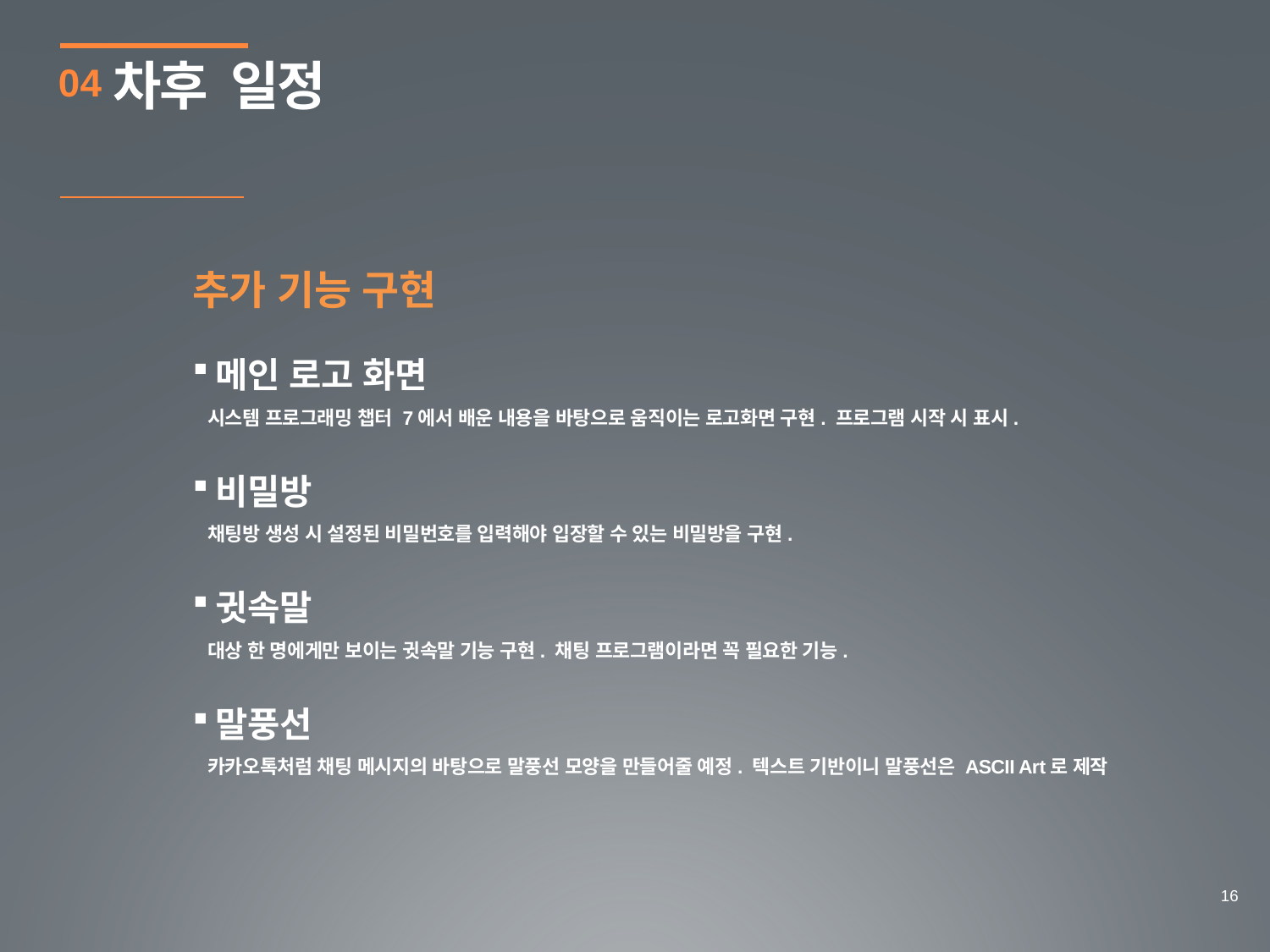

차후  일정
04

추가 기능 구현

메인 로고 화면
  시스템 프로그래밍 챕터 7에서 배운 내용을 바탕으로 움직이는 로고화면 구현. 프로그램 시작 시 표시.

비밀방
  채팅방 생성 시 설정된 비밀번호를 입력해야 입장할 수 있는 비밀방을 구현.

귓속말
  대상 한 명에게만 보이는 귓속말 기능 구현. 채팅 프로그램이라면 꼭 필요한 기능.

말풍선
  카카오톡처럼 채팅 메시지의 바탕으로 말풍선 모양을 만들어줄 예정. 텍스트 기반이니 말풍선은 ASCII Art로 제작